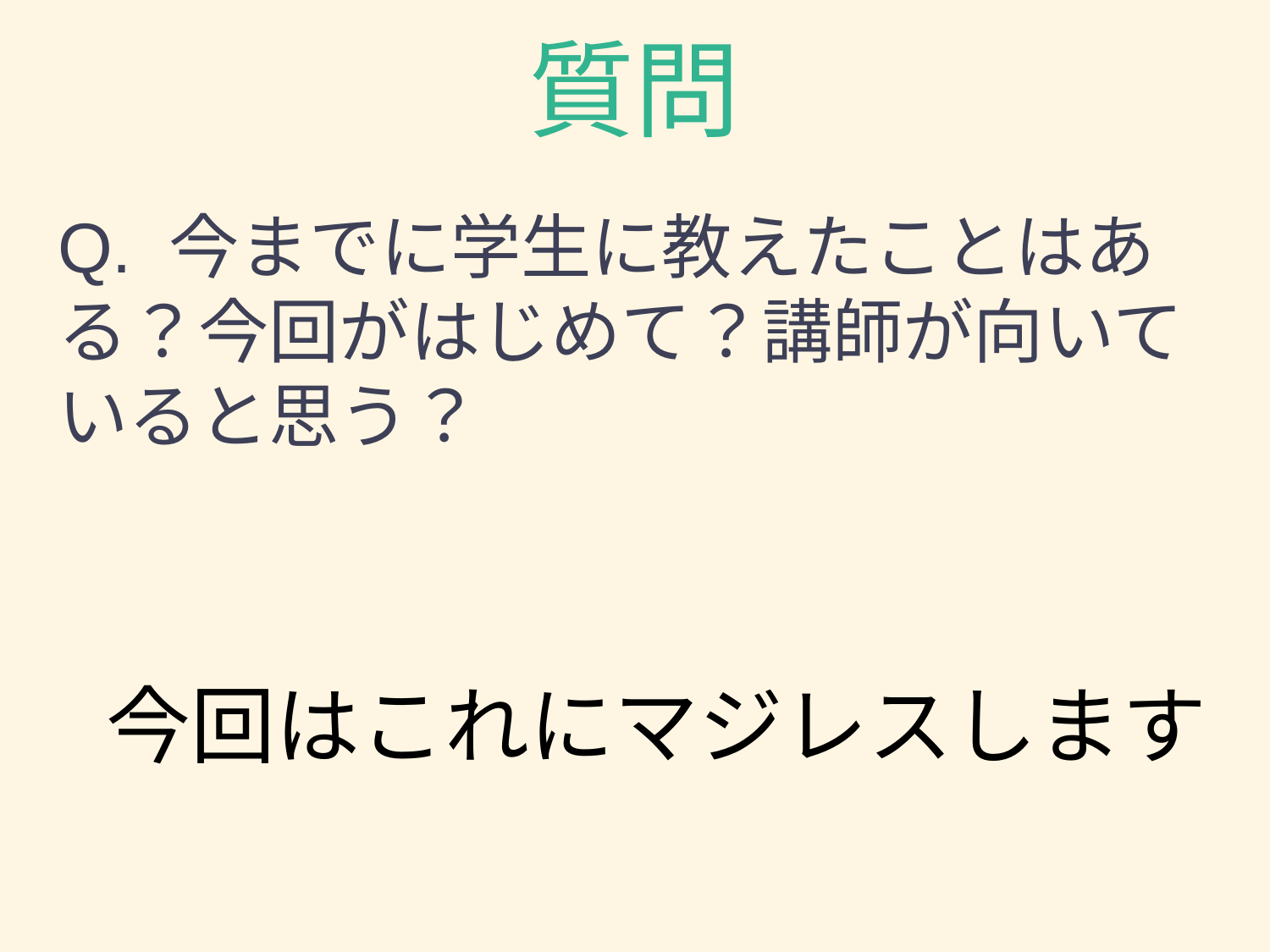

# 質問
Q. 今までに学生に教えたことはある？今回がはじめて？講師が向いていると思う？
今回はこれにマジレスします